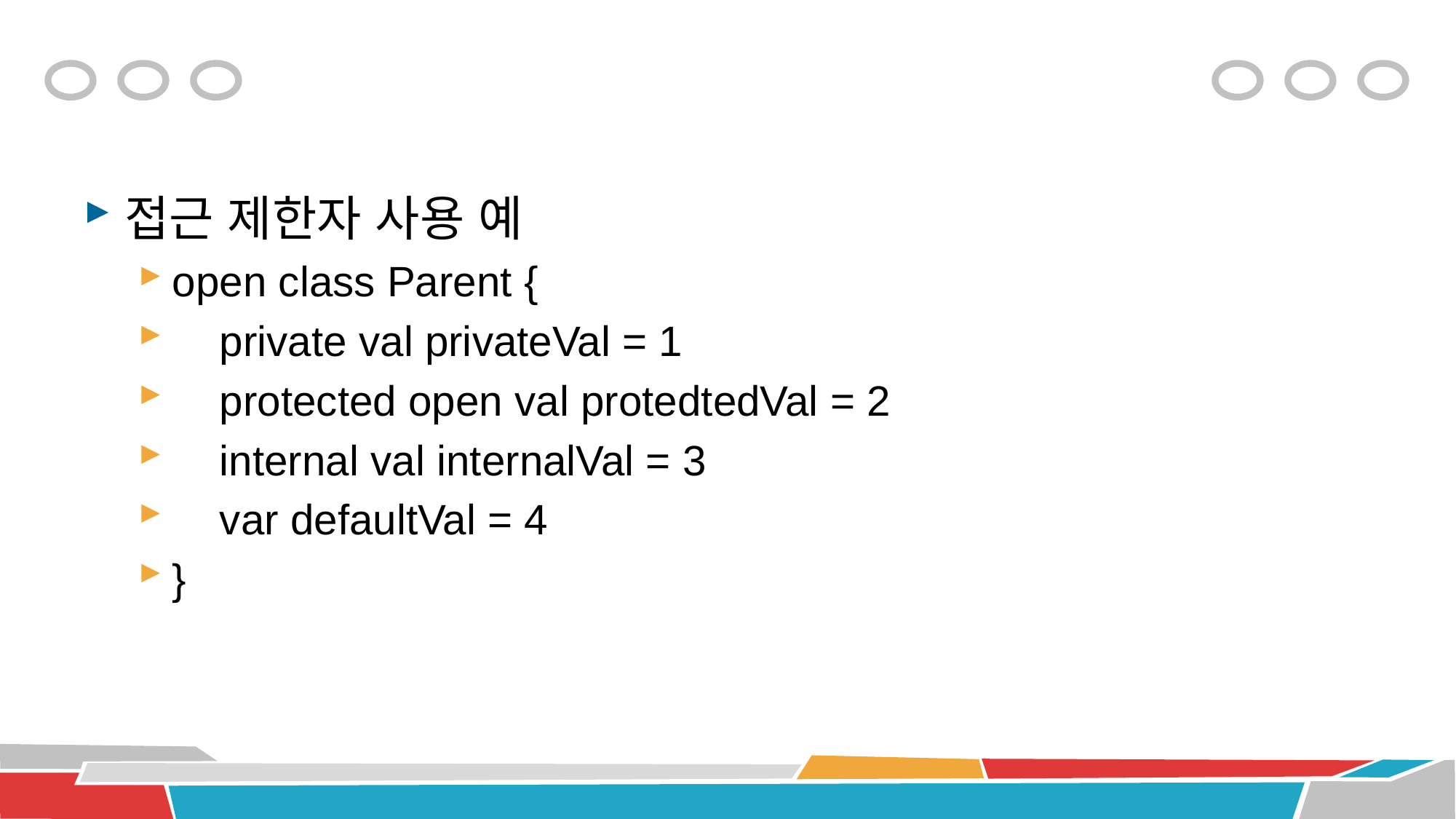

#
접근 제한자 사용 예
open class Parent {
    private val privateVal = 1
    protected open val protedtedVal = 2
    internal val internalVal = 3
    var defaultVal = 4
}